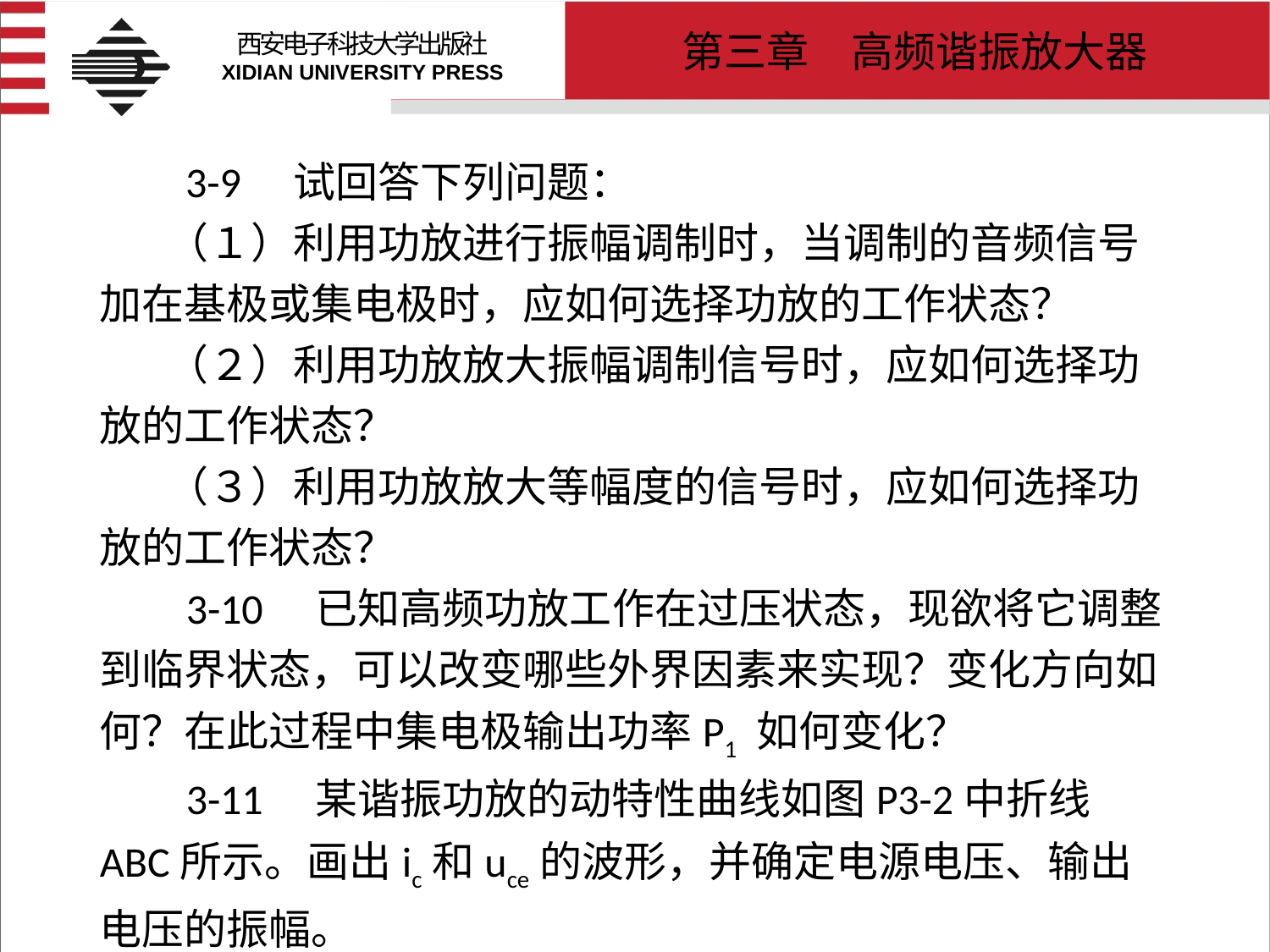

# 3-9　试回答下列问题： （１）利用功放进行振幅调制时，当调制的音频信号加在基极或集电极时，应如何选择功放的工作状态？ （２）利用功放放大振幅调制信号时，应如何选择功放的工作状态？ （３）利用功放放大等幅度的信号时，应如何选择功放的工作状态？ 3-10　已知高频功放工作在过压状态，现欲将它调整到临界状态，可以改变哪些外界因素来实现？变化方向如何？在此过程中集电极输出功率P1 如何变化？ 3-11　某谐振功放的动特性曲线如图P3-2中折线ABC所示。画出ic和uce的波形，并确定电源电压、输出电压的振幅。